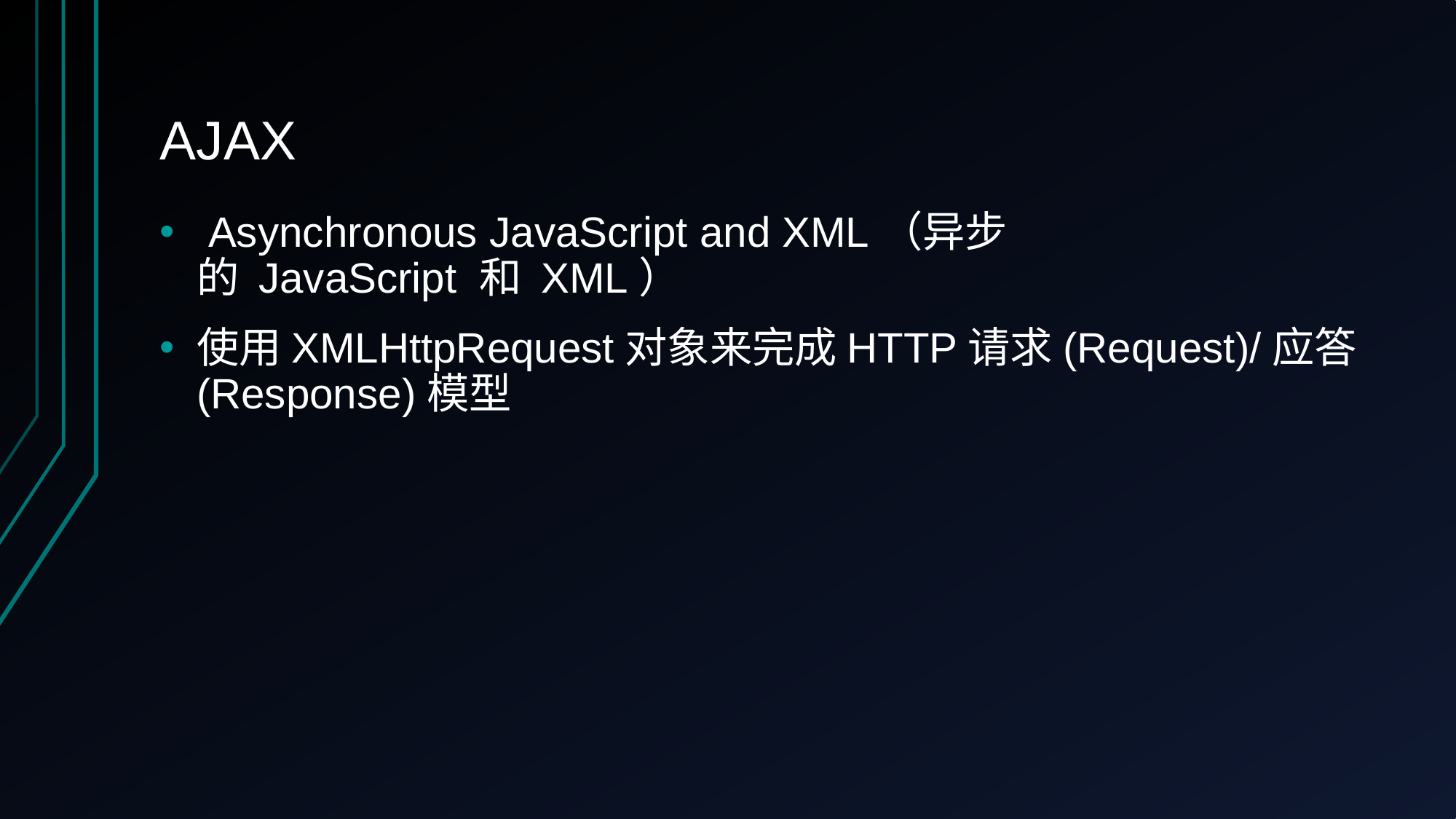

# AJAX
 Asynchronous JavaScript and XML（异步的 JavaScript 和 XML）
使用XMLHttpRequest对象来完成HTTP请求(Request)/应答(Response)模型